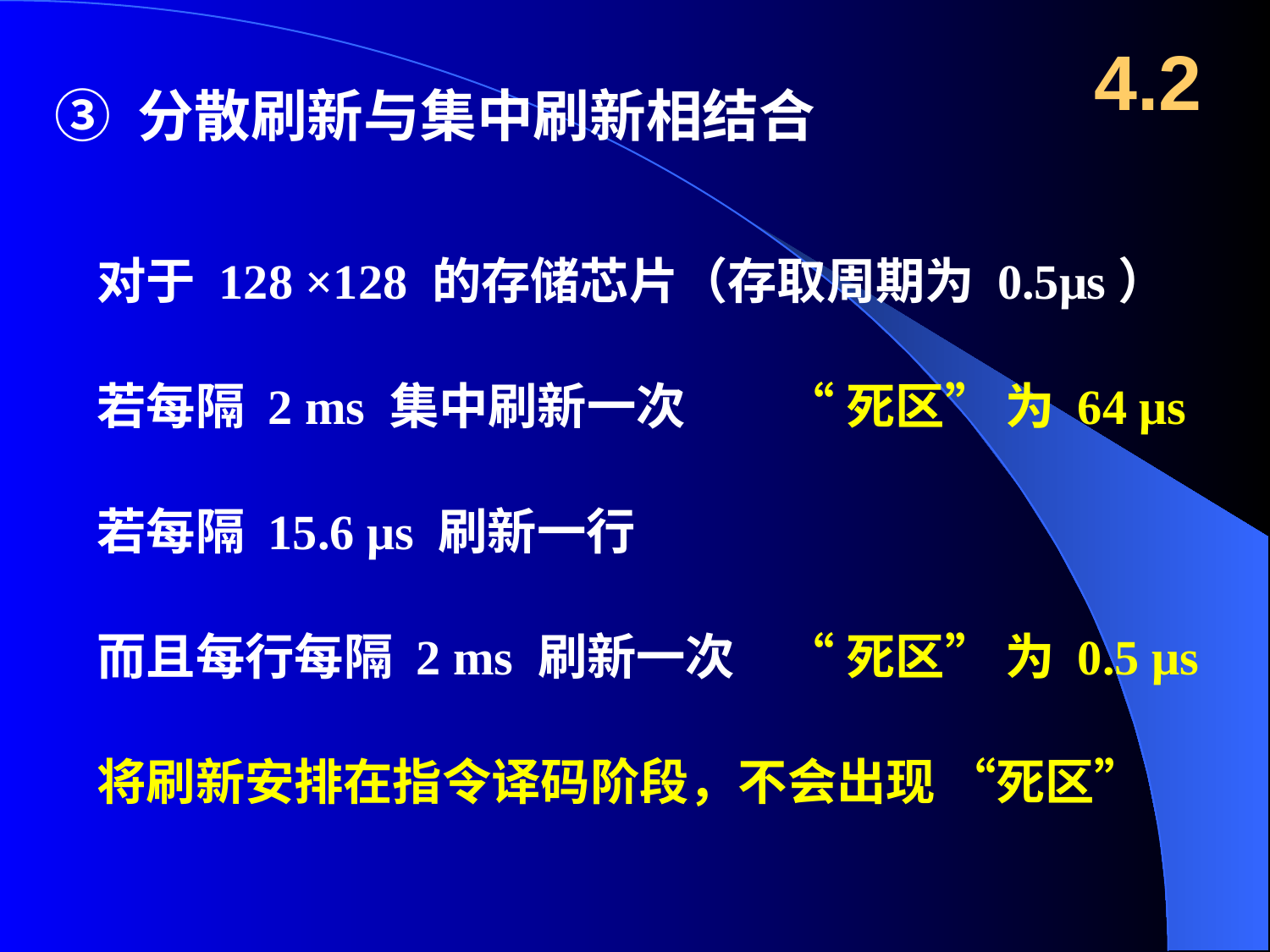

4.2
③ 分散刷新与集中刷新相结合
对于 128 ×128 的存储芯片（存取周期为 0.5μs）
若每隔 2 ms 集中刷新一次
“死区” 为 64 μs
若每隔 15.6 μs 刷新一行
而且每行每隔 2 ms 刷新一次
“死区” 为 0.5 μs
将刷新安排在指令译码阶段，不会出现 “死区”